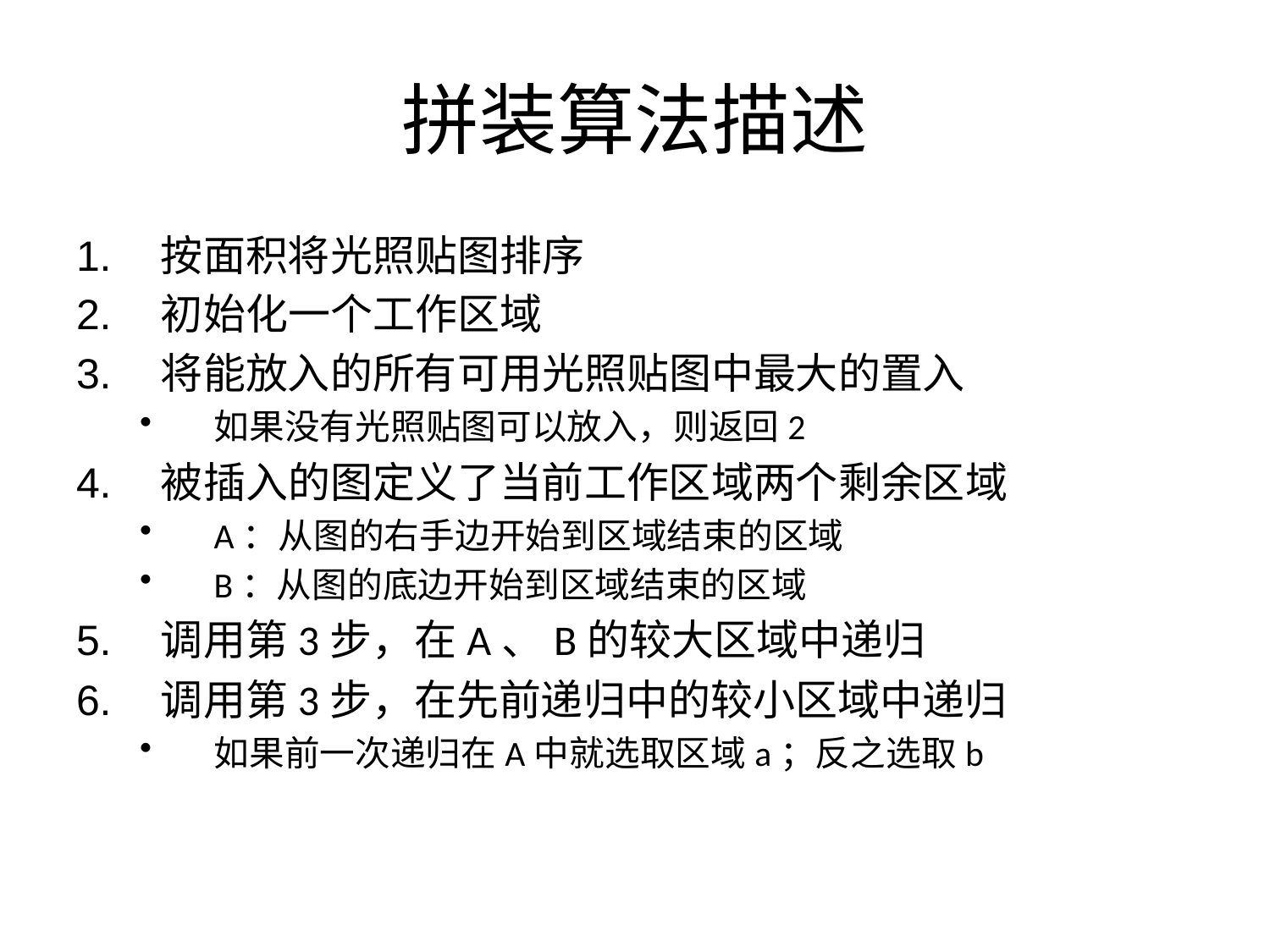

# 拼装算法描述
按面积将光照贴图排序
初始化一个工作区域
将能放入的所有可用光照贴图中最大的置入
如果没有光照贴图可以放入，则返回2
被插入的图定义了当前工作区域两个剩余区域
A：从图的右手边开始到区域结束的区域
B：从图的底边开始到区域结束的区域
调用第3步，在A、B的较大区域中递归
调用第3步，在先前递归中的较小区域中递归
如果前一次递归在A中就选取区域a；反之选取b